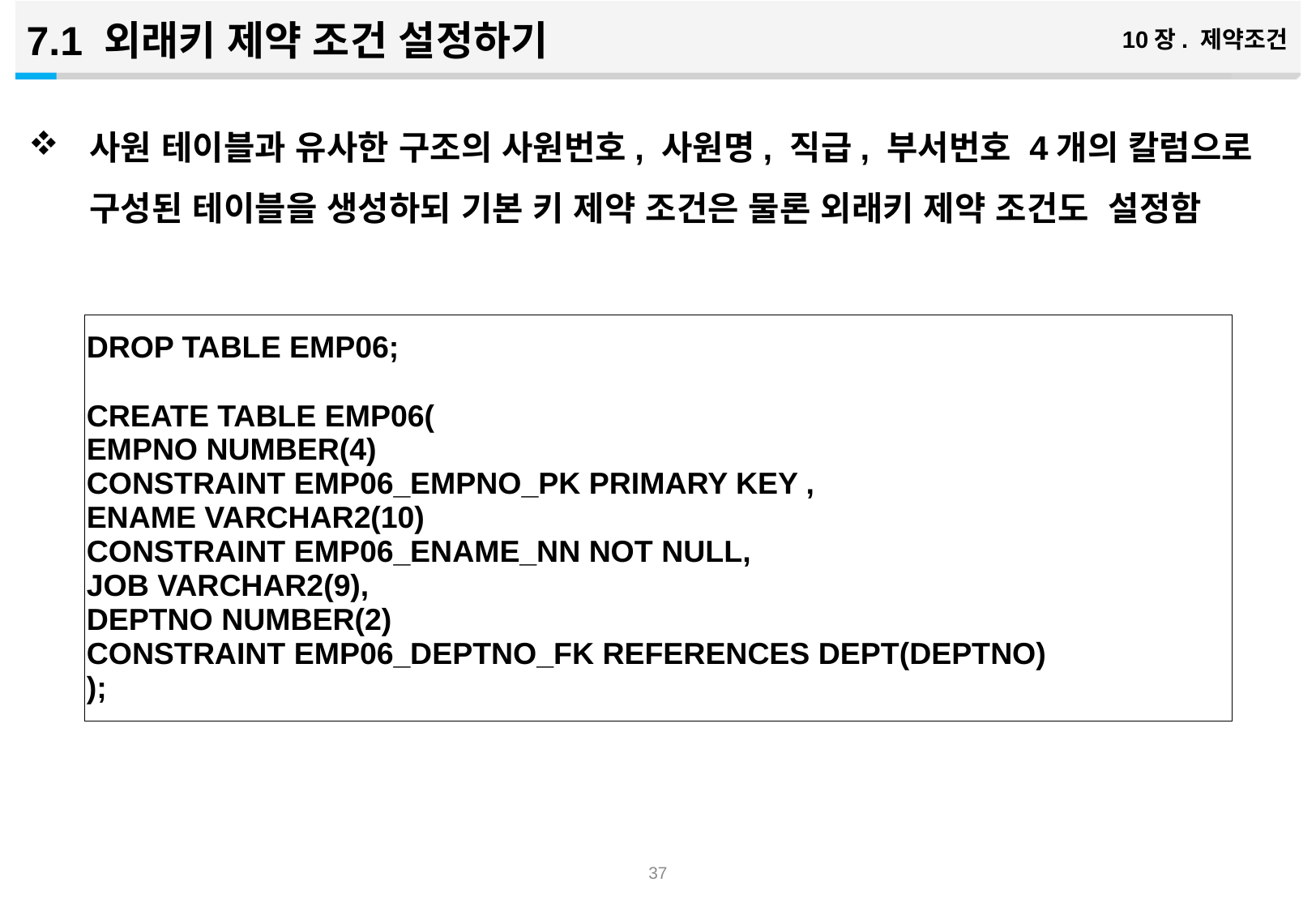

7.1 외래키 제약 조건 설정하기
10장. 제약조건
사원 테이블과 유사한 구조의 사원번호, 사원명, 직급, 부서번호 4개의 칼럼으로 구성된 테이블을 생성하되 기본 키 제약 조건은 물론 외래키 제약 조건도  설정함
| DROP TABLE EMP06; CREATE TABLE EMP06( EMPNO NUMBER(4) CONSTRAINT EMP06\_EMPNO\_PK PRIMARY KEY , ENAME VARCHAR2(10) CONSTRAINT EMP06\_ENAME\_NN NOT NULL, JOB VARCHAR2(9), DEPTNO NUMBER(2) CONSTRAINT EMP06\_DEPTNO\_FK REFERENCES DEPT(DEPTNO) ); |
| --- |
37